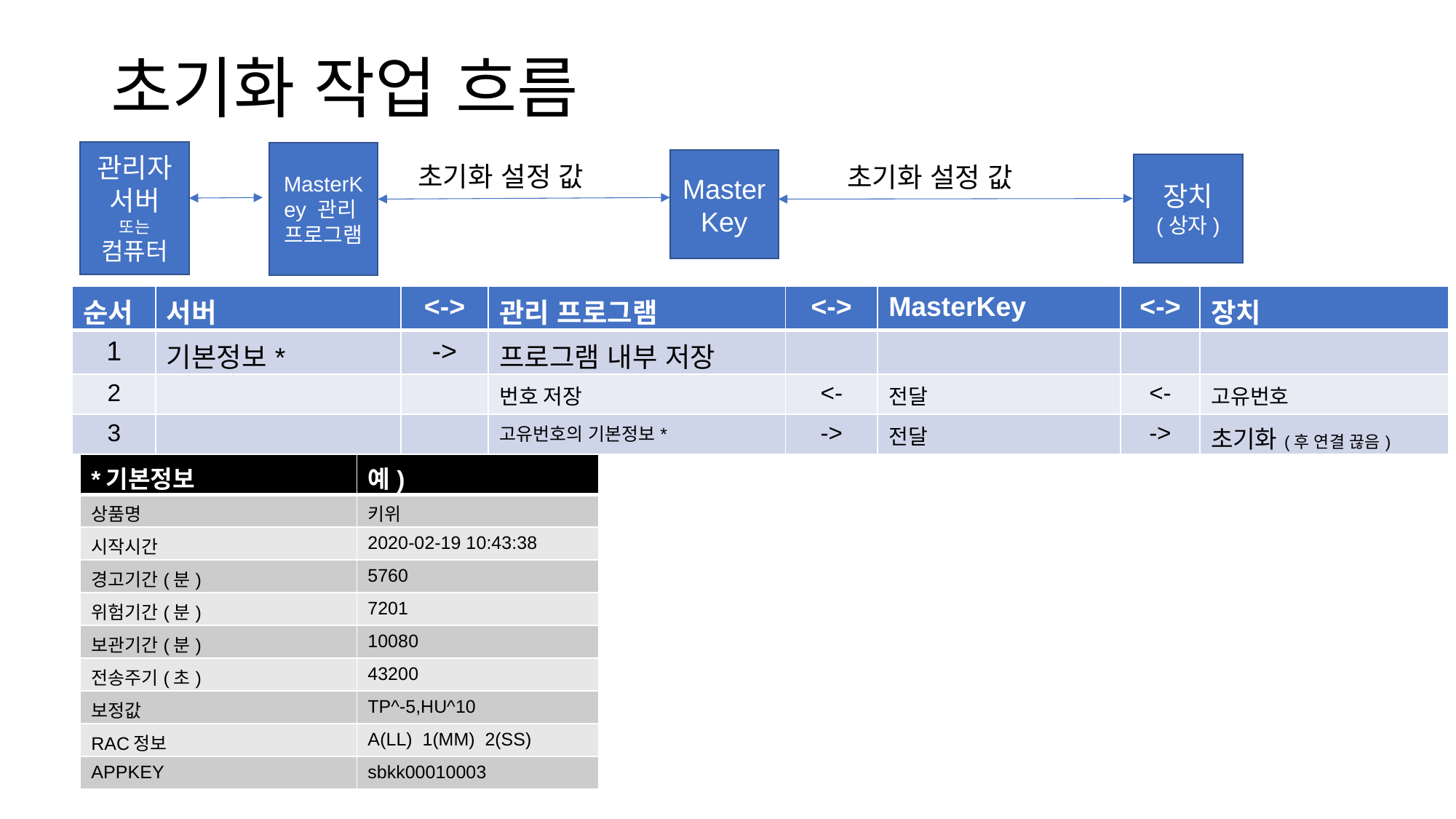

# 초기화 작업 흐름
관리자 서버
또는
컴퓨터
MasterKey 관리
프로그램
MasterKey
장치
(상자)
초기화 설정 값
초기화 설정 값
| 순서 | 서버 | <-> | 관리 프로그램 | <-> | MasterKey | <-> | 장치 |
| --- | --- | --- | --- | --- | --- | --- | --- |
| 1 | 기본정보\* | -> | 프로그램 내부 저장 |  |  |  |  |
| 2 |  |  | 번호 저장 | <- | 전달 | <- | 고유번호 |
| 3 |  |  | 고유번호의 기본정보\* | -> | 전달 | -> | 초기화(후 연결 끊음) |
| \*기본정보 | 예) |
| --- | --- |
| 상품명 | 키위 |
| 시작시간 | 2020-02-19 10:43:38 |
| 경고기간(분) | 5760 |
| 위험기간(분) | 7201 |
| 보관기간(분) | 10080 |
| 전송주기(초) | 43200 |
| 보정값 | TP^-5,HU^10 |
| RAC정보 | A(LL) 1(MM) 2(SS) |
| APPKEY | sbkk00010003 |